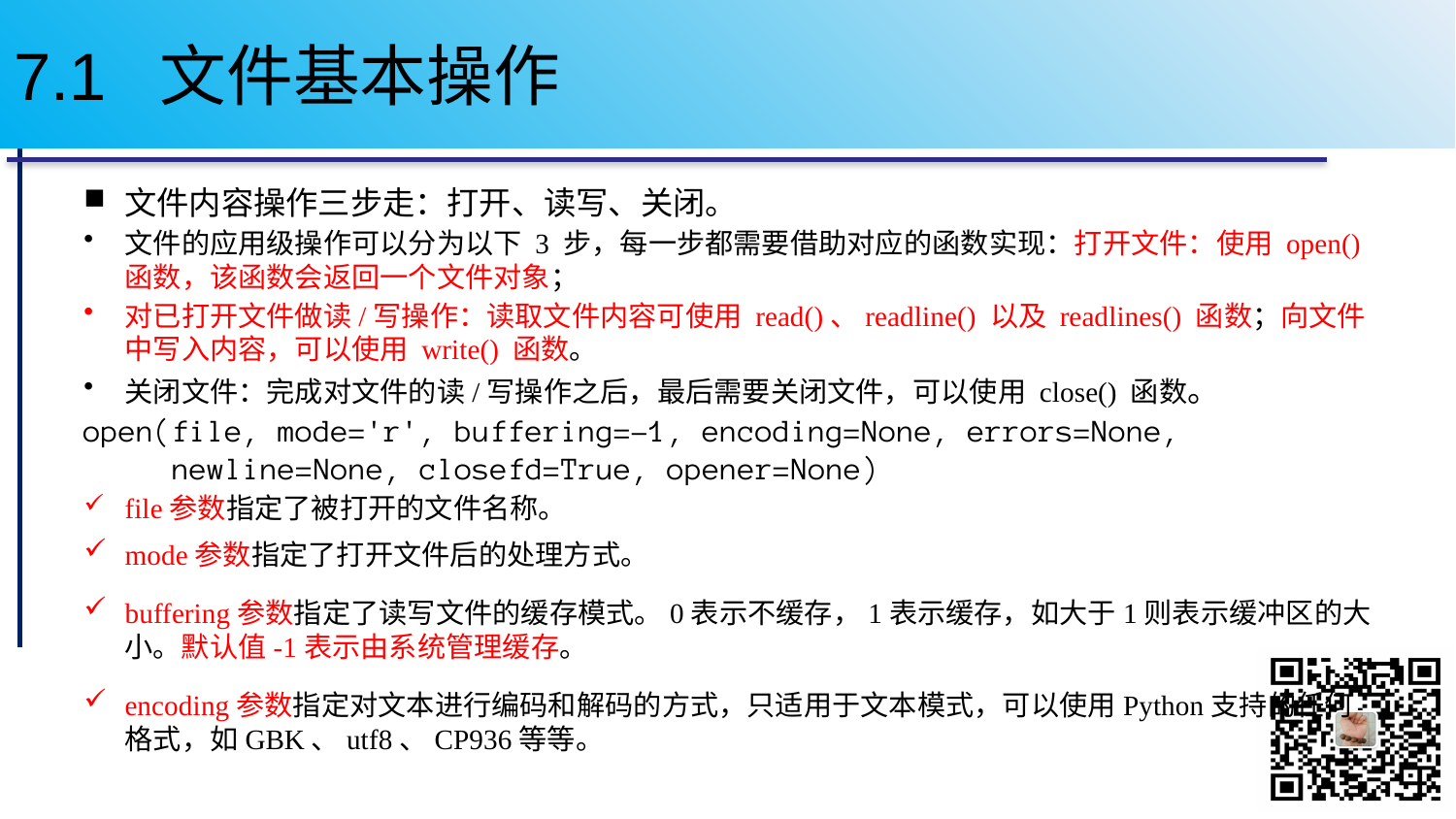

# 7.1  文件基本操作
文件内容操作三步走：打开、读写、关闭。
文件的应用级操作可以分为以下 3 步，每一步都需要借助对应的函数实现：打开文件：使用 open() 函数，该函数会返回一个文件对象；
对已打开文件做读/写操作：读取文件内容可使用 read()、readline() 以及 readlines() 函数；向文件中写入内容，可以使用 write() 函数。
关闭文件：完成对文件的读/写操作之后，最后需要关闭文件，可以使用 close() 函数。
open(file, mode='r', buffering=-1, encoding=None, errors=None,
     newline=None, closefd=True, opener=None)
file参数指定了被打开的文件名称。
mode参数指定了打开文件后的处理方式。
buffering参数指定了读写文件的缓存模式。0表示不缓存，1表示缓存，如大于1则表示缓冲区的大小。默认值-1表示由系统管理缓存。
encoding参数指定对文本进行编码和解码的方式，只适用于文本模式，可以使用Python支持的任何格式，如GBK、utf8、CP936等等。